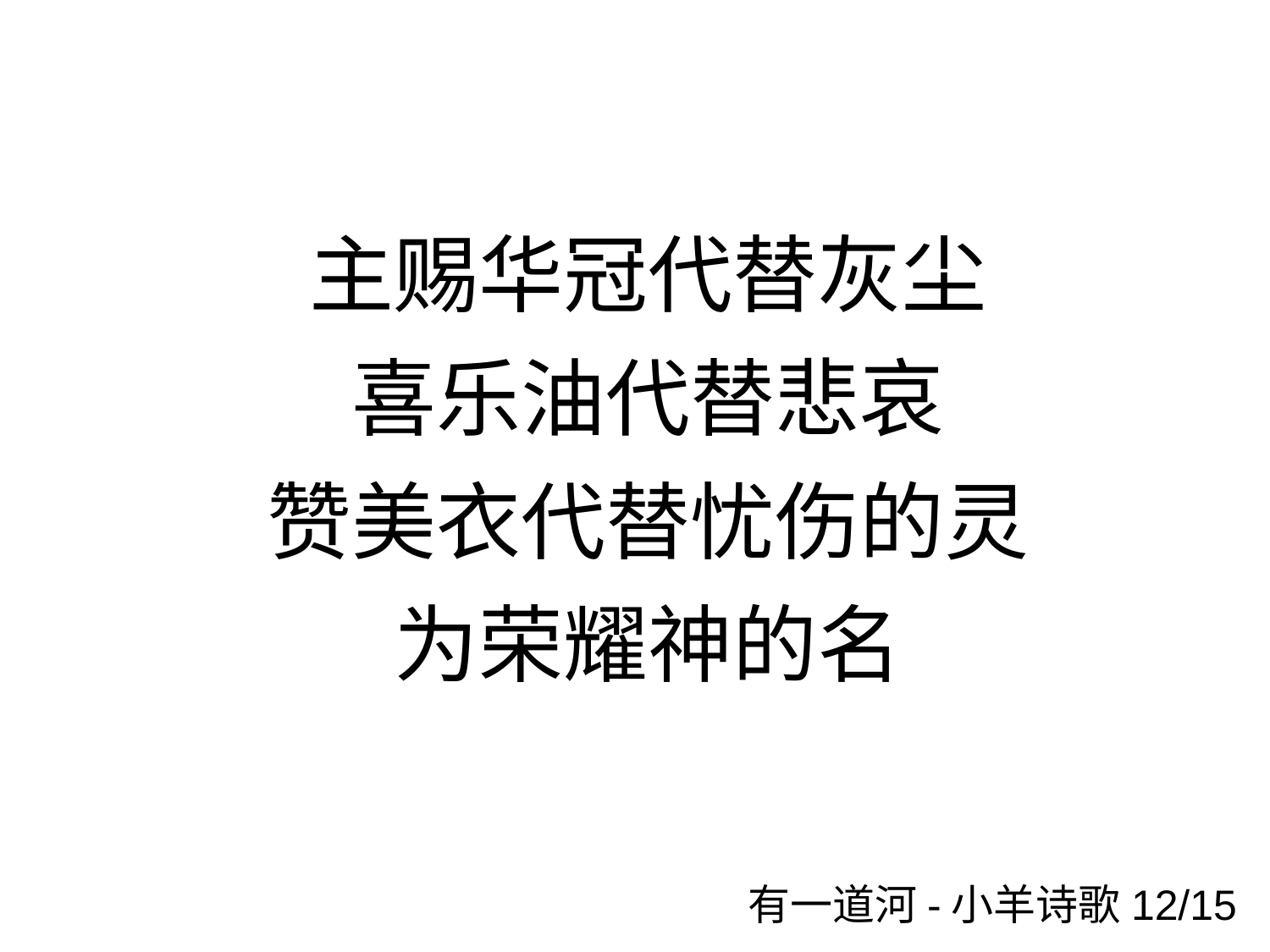

主赐华冠代替灰尘
喜乐油代替悲哀
赞美衣代替忧伤的灵
为荣耀神的名
有一道河-小羊诗歌12/15